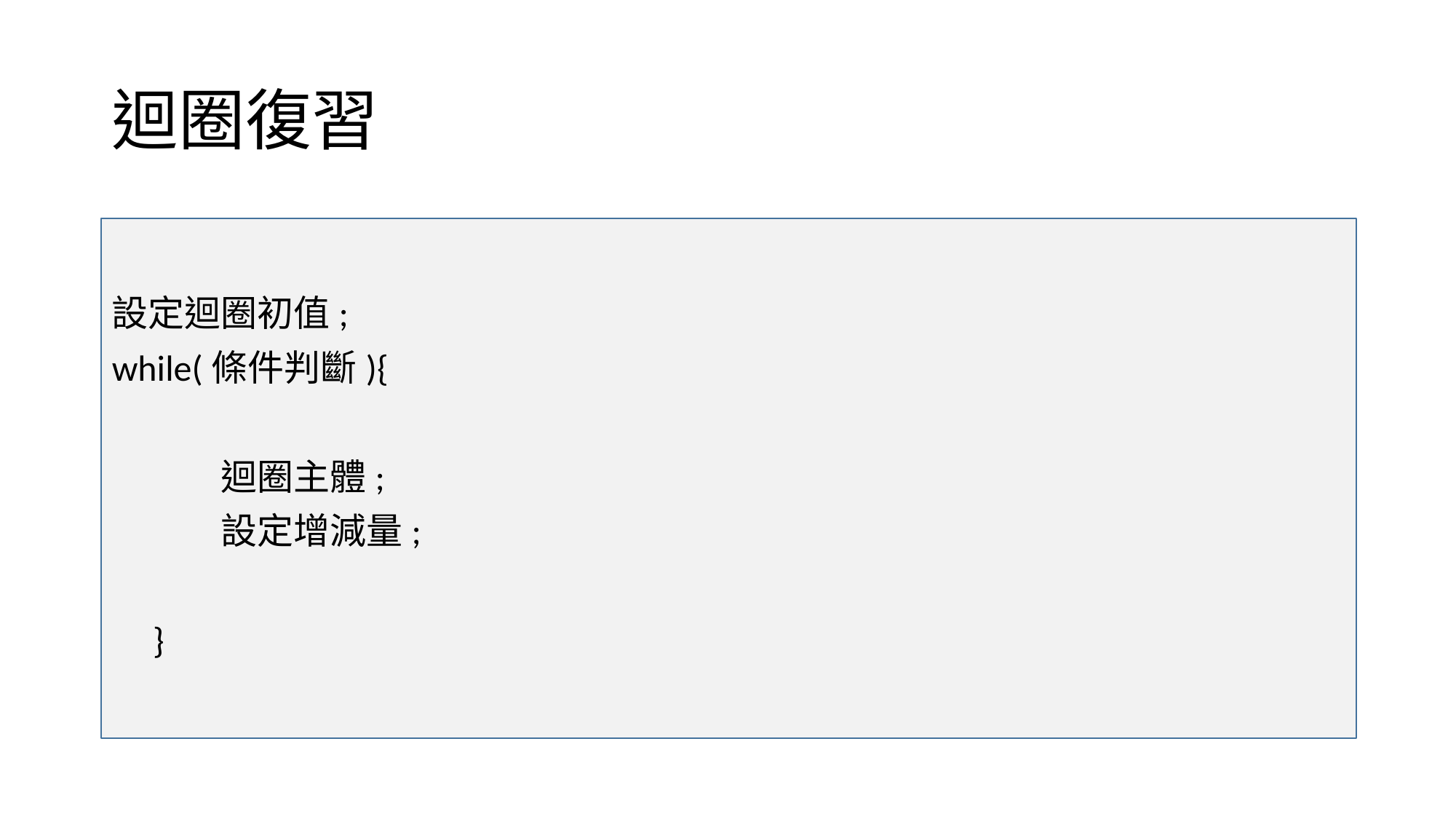

# 迴圈復習
設定迴圈初值;
while(條件判斷){

	迴圈主體;
	設定增減量;

     }